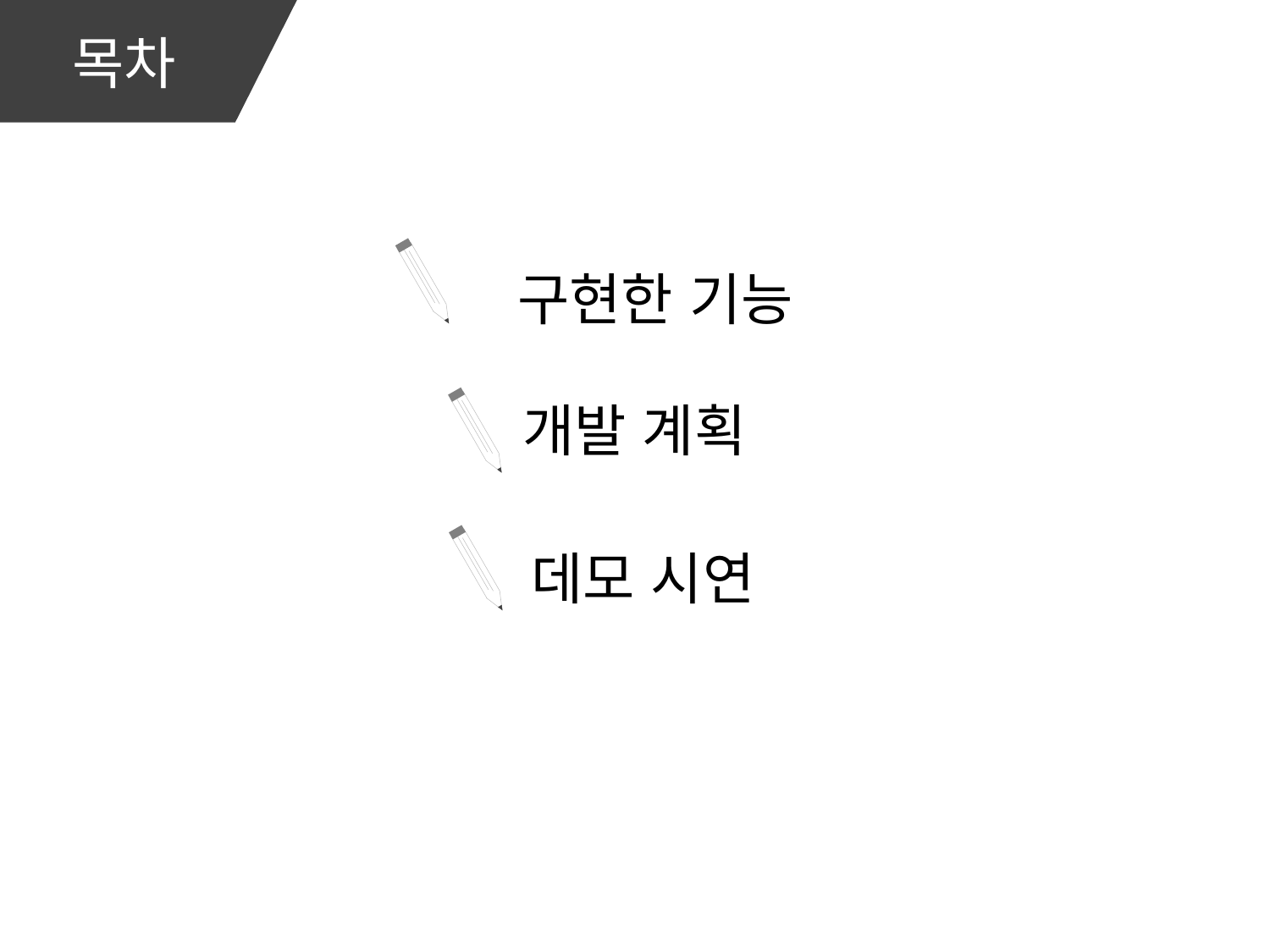

목차

구현한 기능

개발 계획

데모 시연